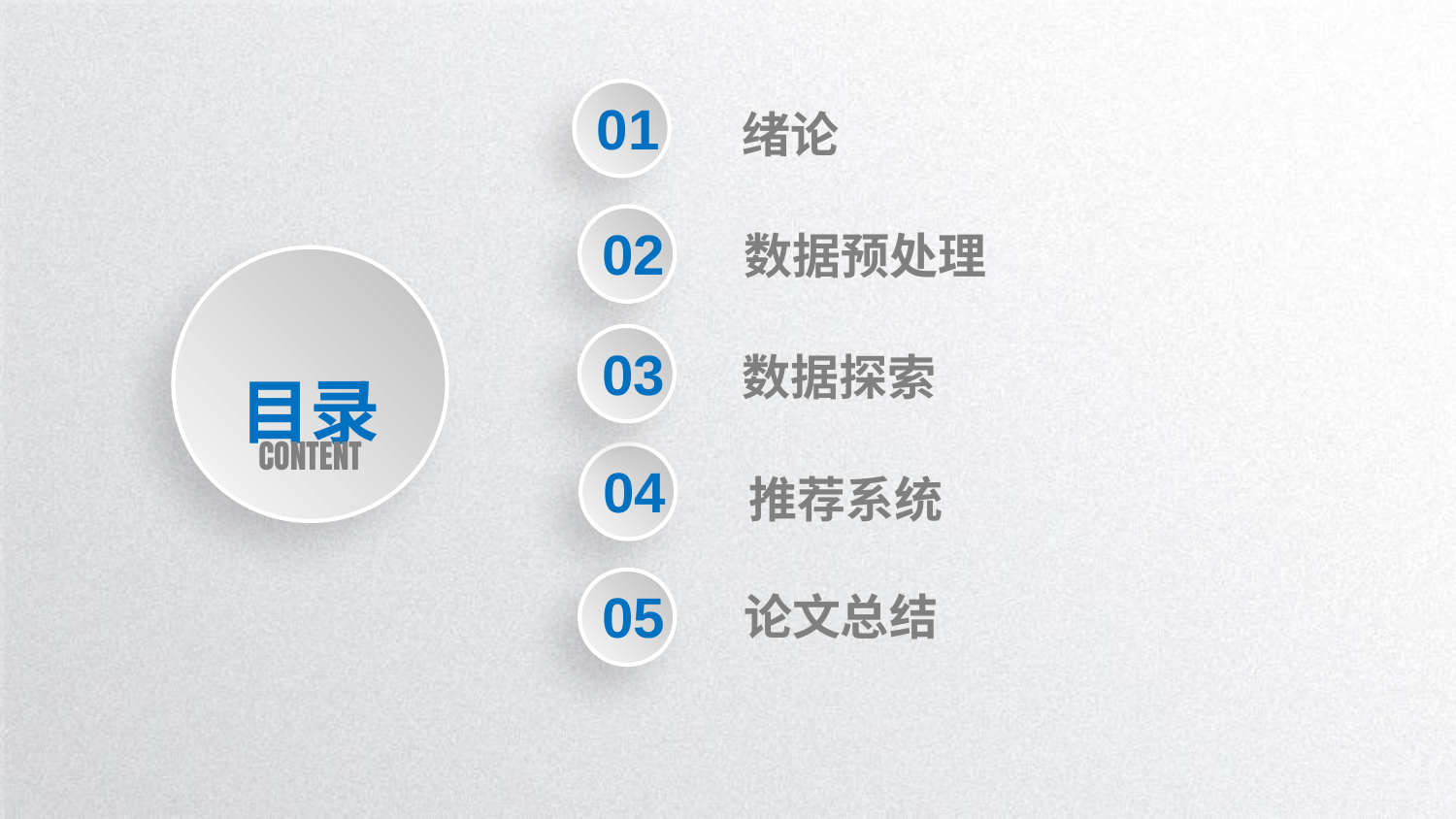

01
绪论

02
数据预处理

目录
CONTENT

03
数据探索

04
 推荐系统

05
论文总结